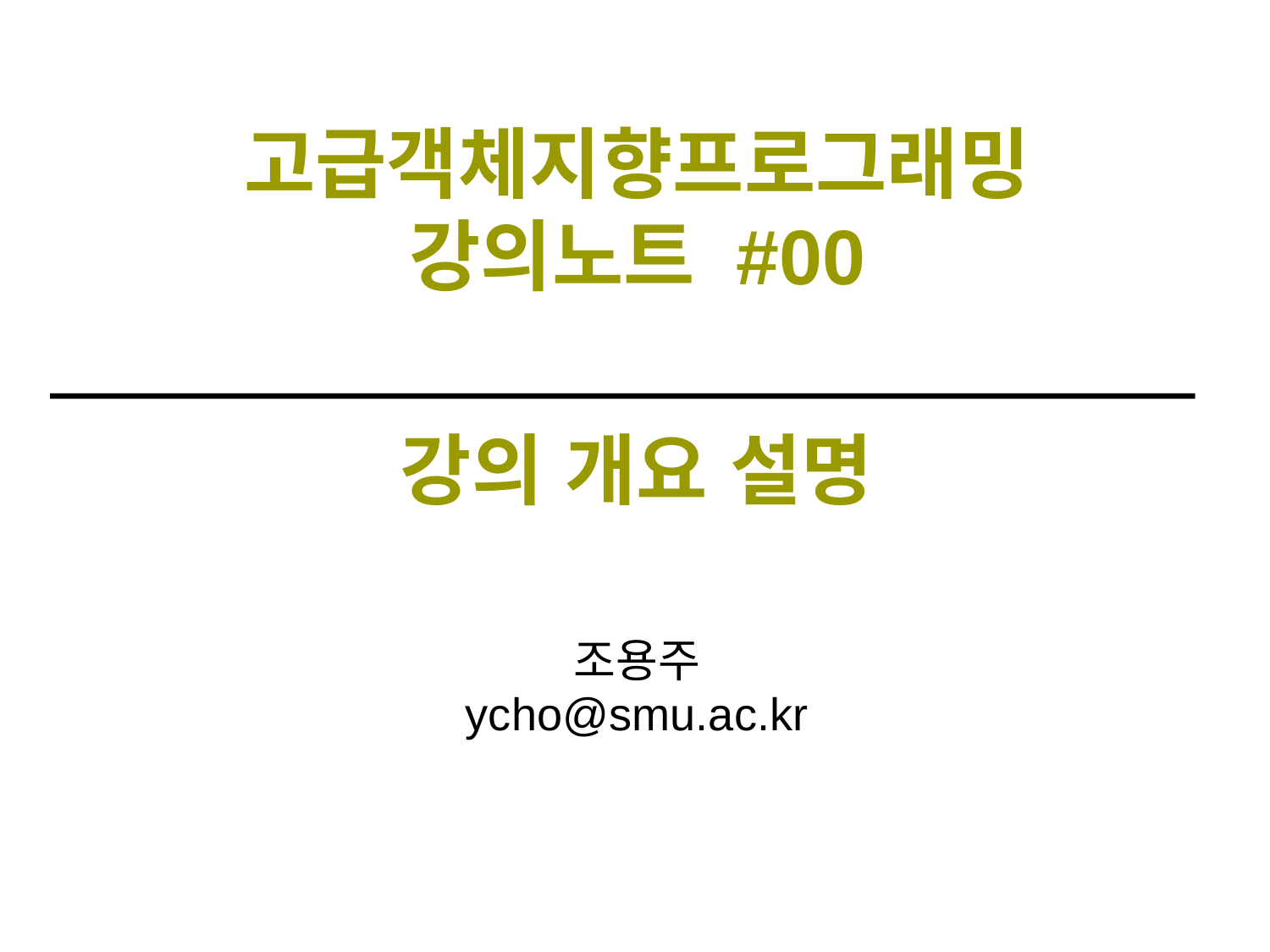

고급객체지향프로그래밍
강의노트 #00

강의 개요 설명
조용주
ycho@smu.ac.kr